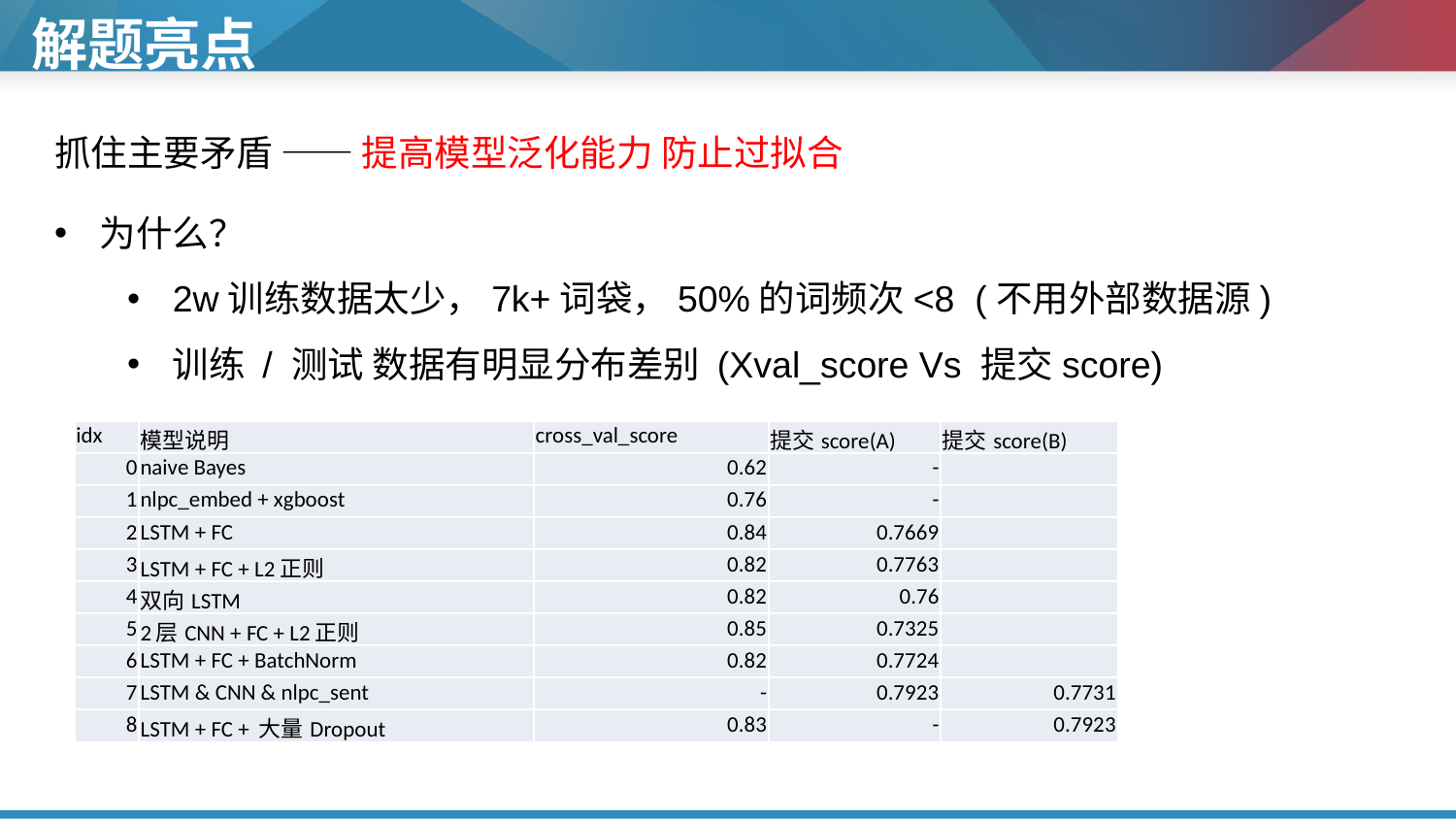

解题亮点
抓住主要矛盾 —— 提高模型泛化能力 防止过拟合
为什么？
2w训练数据太少，7k+词袋，50%的词频次<8  (不用外部数据源)
训练 / 测试 数据有明显分布差别 (Xval_score Vs 提交score)

| idx | 模型说明 | cross\_val\_score | 提交score(A) | 提交score(B) |
| --- | --- | --- | --- | --- |
| 0 | naive Bayes | 0.62 | - |  |
| 1 | nlpc\_embed + xgboost | 0.76 | - |  |
| 2 | LSTM + FC | 0.84 | 0.7669 |  |
| 3 | LSTM + FC + L2正则 | 0.82 | 0.7763 |  |
| 4 | 双向LSTM | 0.82 | 0.76 |  |
| 5 | 2层CNN + FC + L2正则 | 0.85 | 0.7325 |  |
| 6 | LSTM + FC + BatchNorm | 0.82 | 0.7724 |  |
| 7 | LSTM & CNN & nlpc\_sent | - | 0.7923 | 0.7731 |
| 8 | LSTM + FC + 大量Dropout | 0.83 | - | 0.7923 |